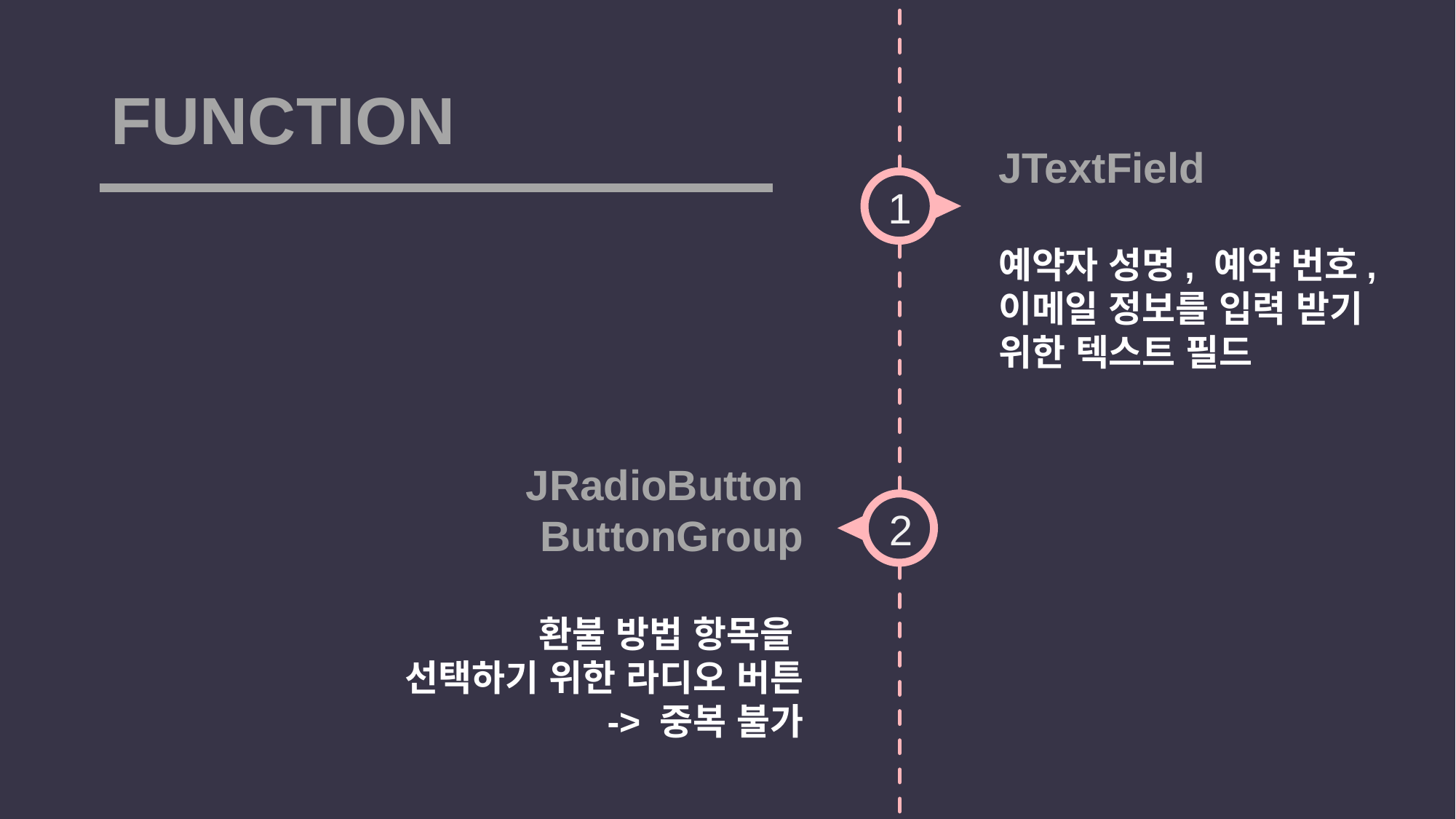

# FUNCTION
JTextField

예약자 성명, 예약 번호,
이메일 정보를 입력 받기 위한 텍스트 필드

1

JRadioButton
ButtonGroup

환불 방법 항목을
선택하기 위한 라디오 버튼
-> 중복 불가

2